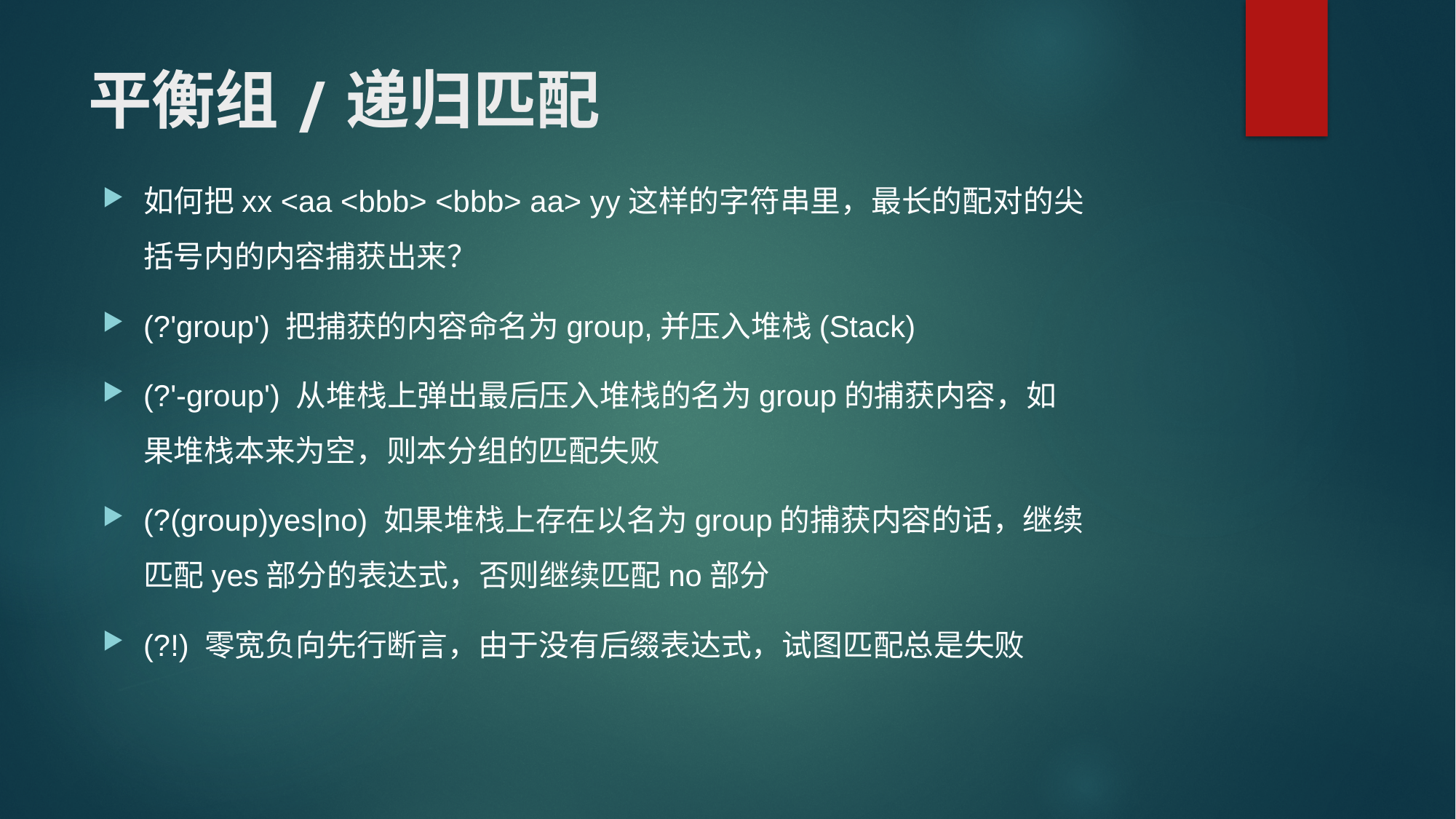

# 平衡组/递归匹配
如何把xx <aa <bbb> <bbb> aa> yy这样的字符串里，最长的配对的尖括号内的内容捕获出来？
(?'group') 把捕获的内容命名为group,并压入堆栈(Stack)
(?'-group') 从堆栈上弹出最后压入堆栈的名为group的捕获内容，如果堆栈本来为空，则本分组的匹配失败
(?(group)yes|no) 如果堆栈上存在以名为group的捕获内容的话，继续匹配yes部分的表达式，否则继续匹配no部分
(?!) 零宽负向先行断言，由于没有后缀表达式，试图匹配总是失败